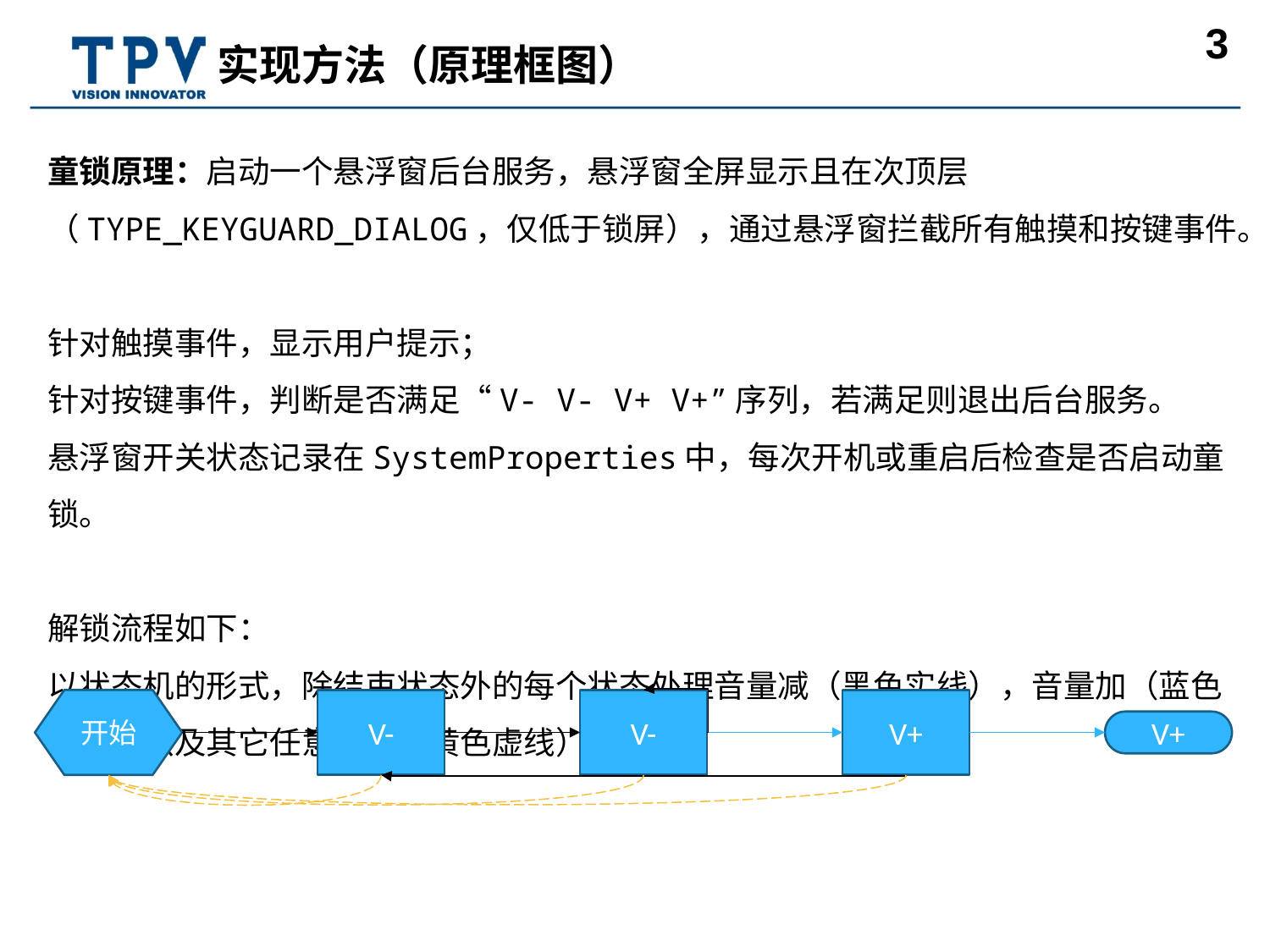

实现方法（原理框图）
童锁原理：启动一个悬浮窗后台服务，悬浮窗全屏显示且在次顶层（TYPE_KEYGUARD_DIALOG，仅低于锁屏），通过悬浮窗拦截所有触摸和按键事件。
针对触摸事件，显示用户提示；
针对按键事件，判断是否满足“V- V- V+ V+”序列，若满足则退出后台服务。
悬浮窗开关状态记录在SystemProperties中，每次开机或重启后检查是否启动童锁。
解锁流程如下：
以状态机的形式，除结束状态外的每个状态处理音量减（黑色实线），音量加（蓝色实线）以及其它任意按键（黄色虚线）。
开始
V-
V-
V+
V+